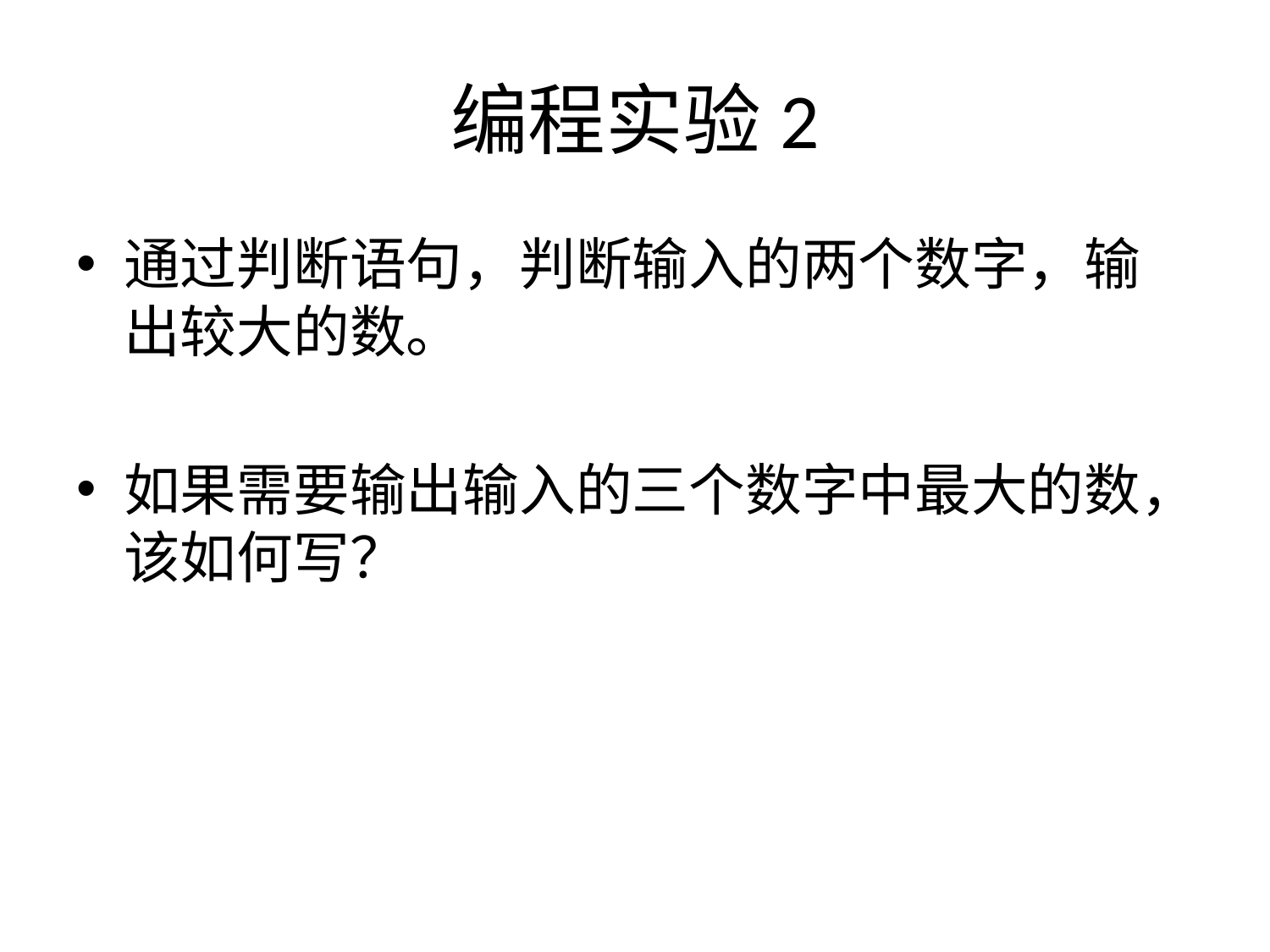

# 编程实验2
通过判断语句，判断输入的两个数字，输出较大的数。

如果需要输出输入的三个数字中最大的数，该如何写？